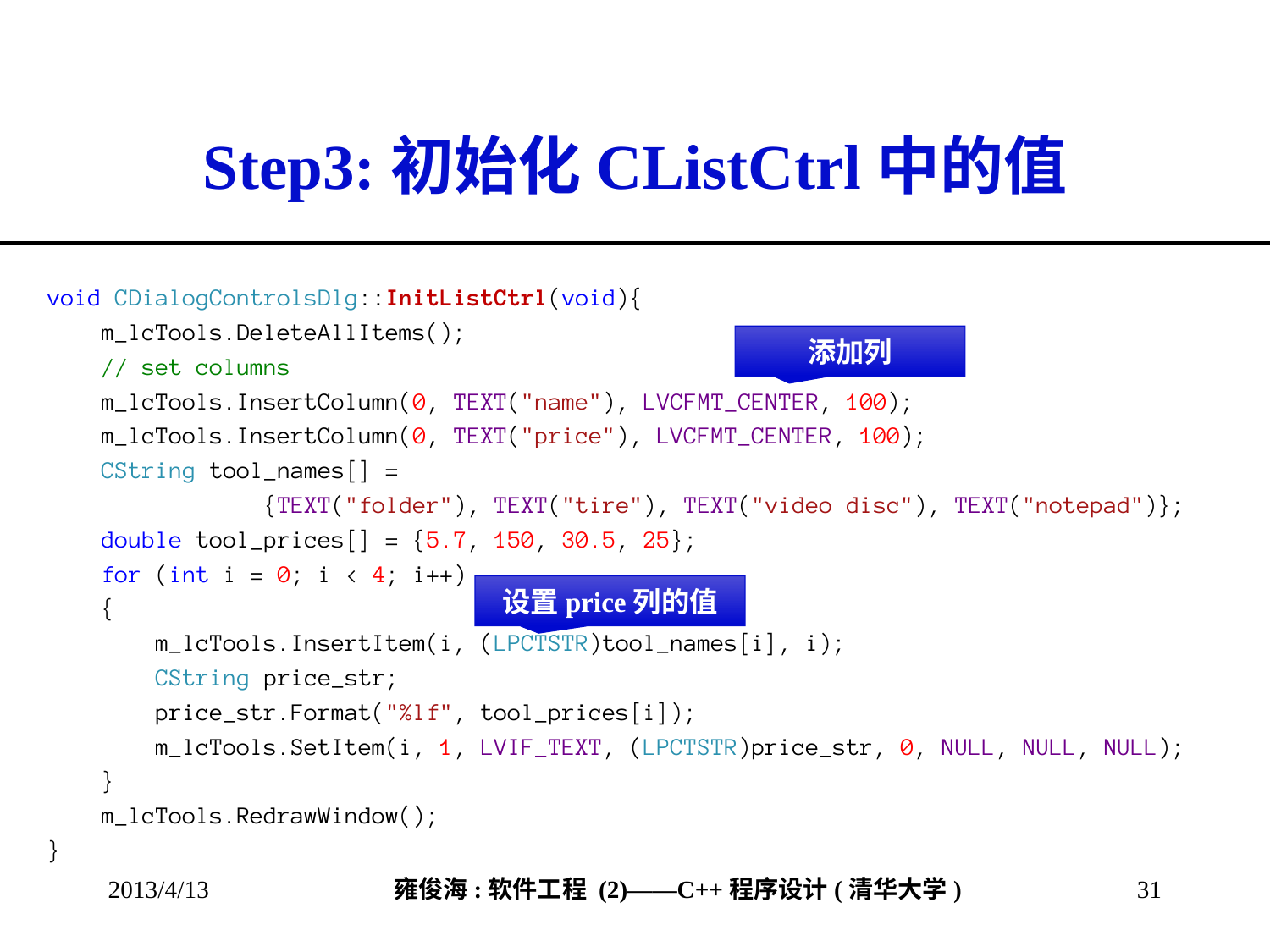

# Step3:初始化CListCtrl中的值
void CDialogControlsDlg::InitListCtrl(void){
    m_lcTools.DeleteAllItems();
    // set columns
    m_lcTools.InsertColumn(0, TEXT("name"), LVCFMT_CENTER, 100);
    m_lcTools.InsertColumn(0, TEXT("price"), LVCFMT_CENTER, 100);
    CString tool_names[] =
                {TEXT("folder"), TEXT("tire"), TEXT("video disc"), TEXT("notepad")};
    double tool_prices[] = {5.7, 150, 30.5, 25};
    for (int i = 0; i < 4; i++)
    {
        m_lcTools.InsertItem(i, (LPCTSTR)tool_names[i], i);
        CString price_str;
        price_str.Format("%lf", tool_prices[i]);
        m_lcTools.SetItem(i, 1, LVIF_TEXT, (LPCTSTR)price_str, 0, NULL, NULL, NULL);
    }
    m_lcTools.RedrawWindow();
}
添加列
设置price列的值
2013/4/13
31